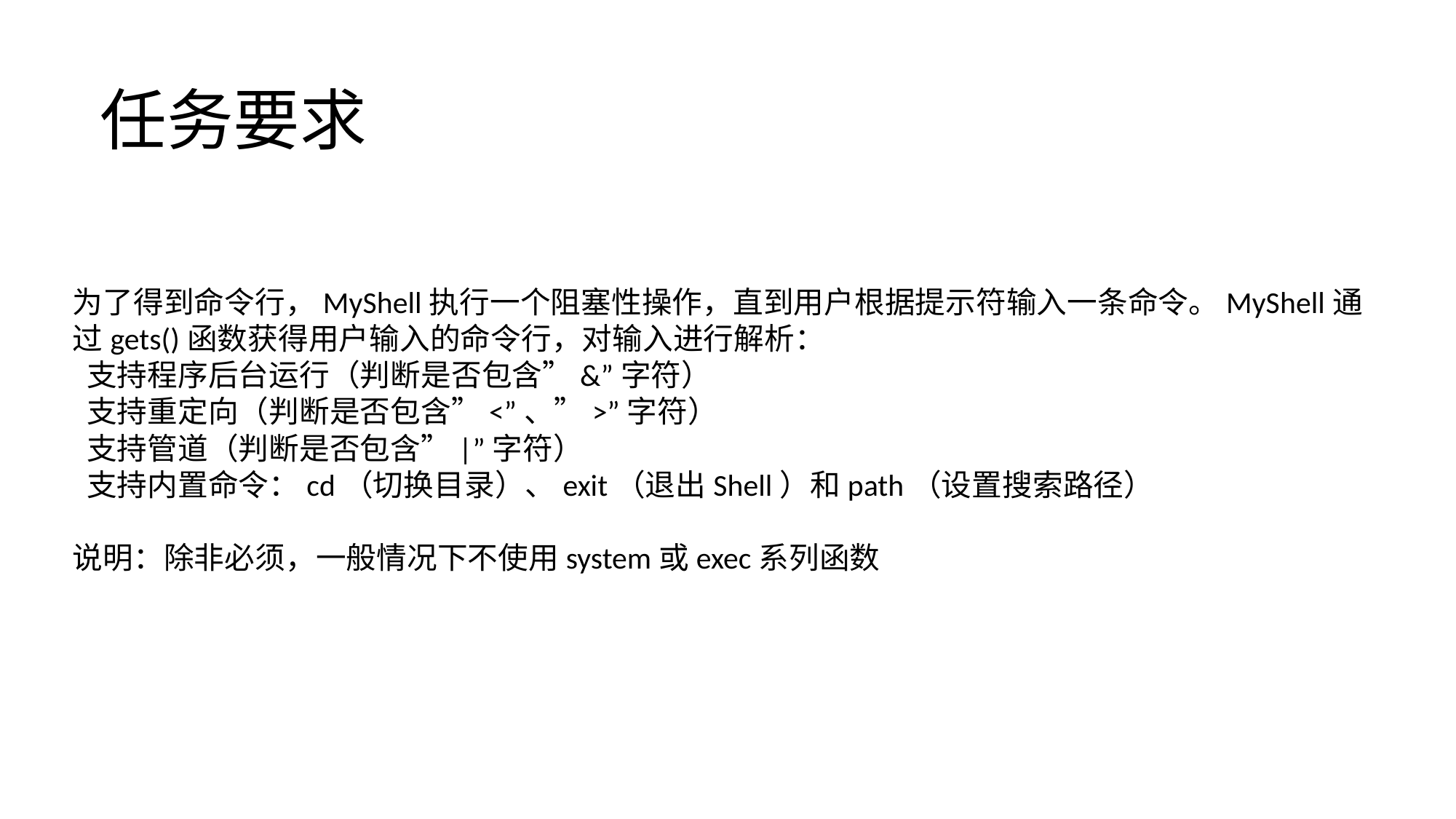

任务要求
为了得到命令行，MyShell执行一个阻塞性操作，直到用户根据提示符输入一条命令。MyShell通过gets()函数获得用户输入的命令行，对输入进行解析：
 支持程序后台运行（判断是否包含”&”字符）
 支持重定向（判断是否包含”<”、”>”字符）
 支持管道（判断是否包含”|”字符）
 支持内置命令：cd（切换目录）、exit（退出Shell）和path（设置搜索路径）

说明：除非必须，一般情况下不使用system或exec系列函数